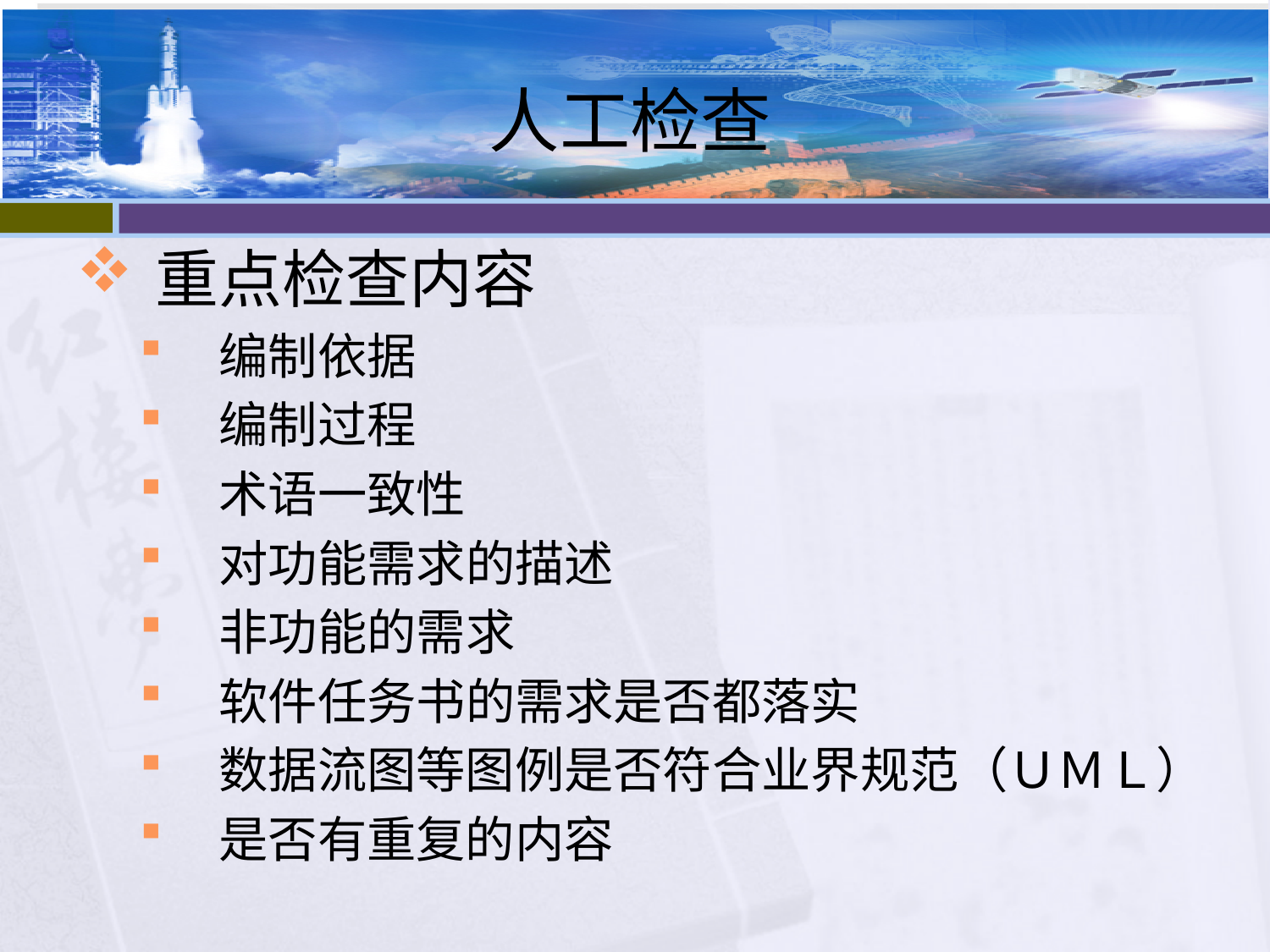

# 人工检查

重点检查内容
编制依据
编制过程
术语一致性
对功能需求的描述
非功能的需求
软件任务书的需求是否都落实
数据流图等图例是否符合业界规范（ＵＭＬ）
是否有重复的内容